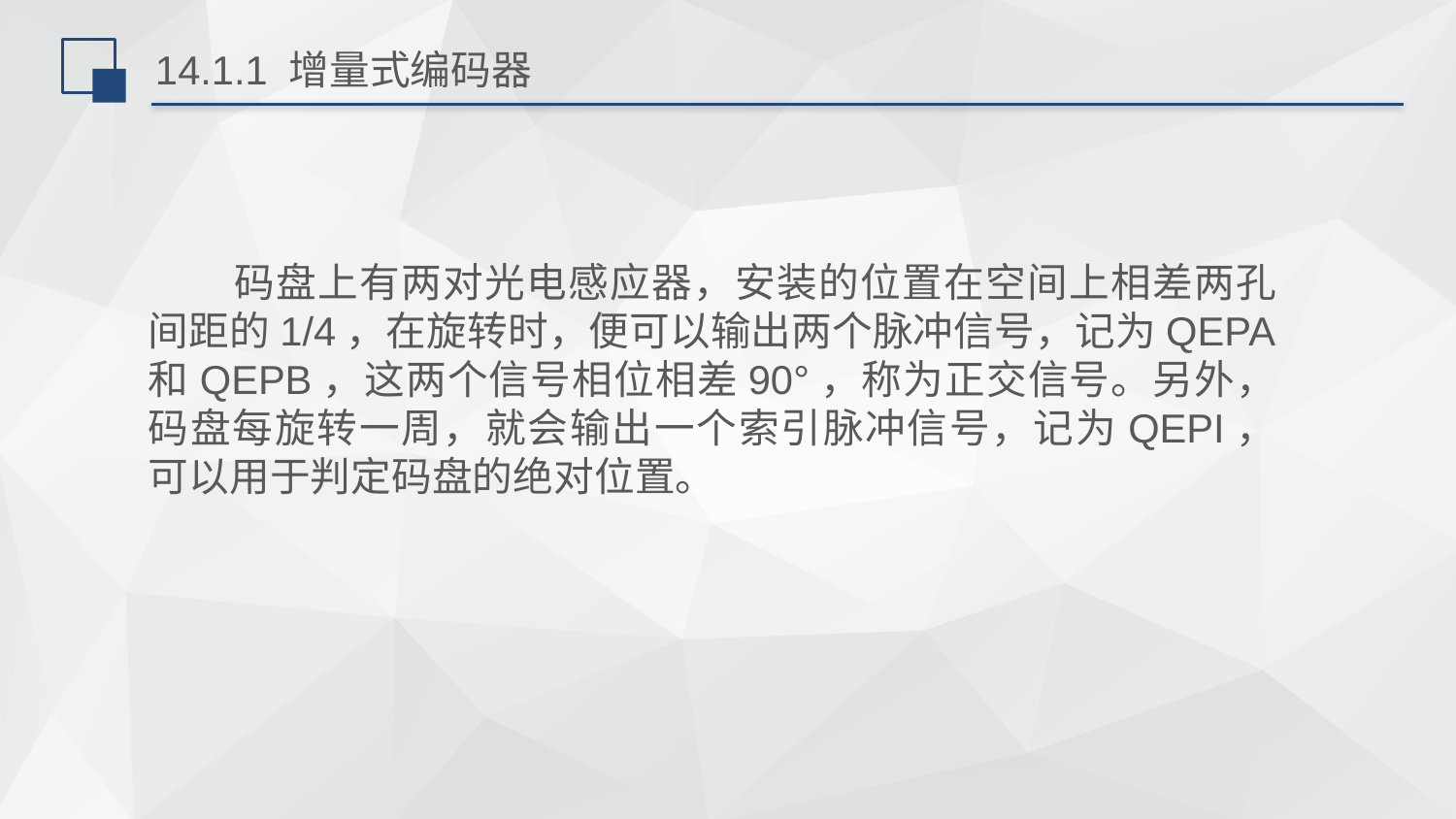

# 14.1.1 增量式编码器
码盘上有两对光电感应器，安装的位置在空间上相差两孔间距的1/4，在旋转时，便可以输出两个脉冲信号，记为QEPA和QEPB，这两个信号相位相差90°，称为正交信号。另外，码盘每旋转一周，就会输出一个索引脉冲信号，记为QEPI，可以用于判定码盘的绝对位置。